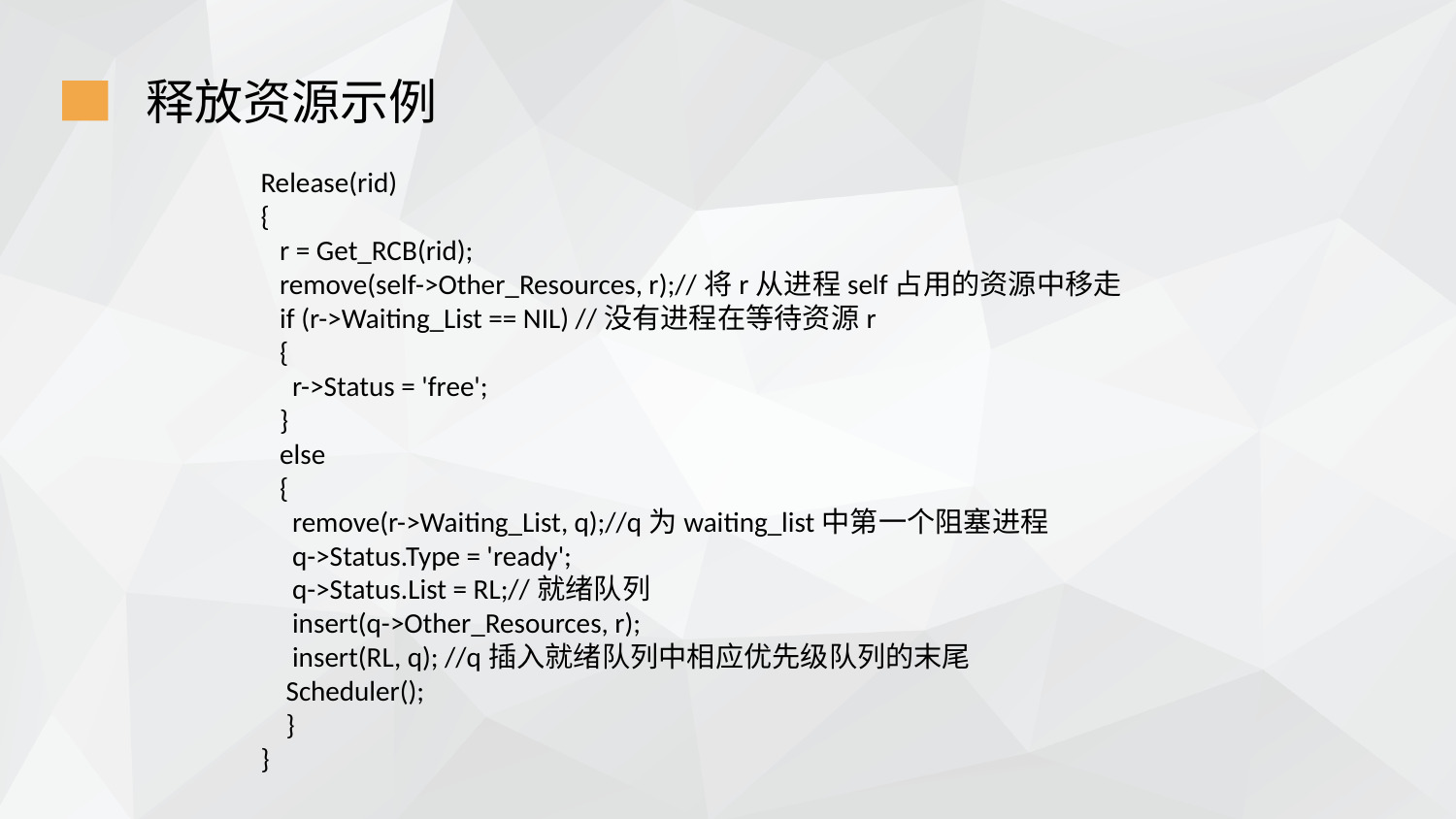

释放资源示例

Release(rid)
{
   r = Get_RCB(rid);
   remove(self->Other_Resources, r);//将r从进程self占用的资源中移走
   if (r->Waiting_List == NIL) //没有进程在等待资源r
   {
     r->Status = 'free';
   }
   else
   {
     remove(r->Waiting_List, q);//q为waiting_list中第一个阻塞进程
     q->Status.Type = 'ready';
     q->Status.List = RL;//就绪队列
     insert(q->Other_Resources, r);
     insert(RL, q); //q插入就绪队列中相应优先级队列的末尾
    Scheduler();
    }
}